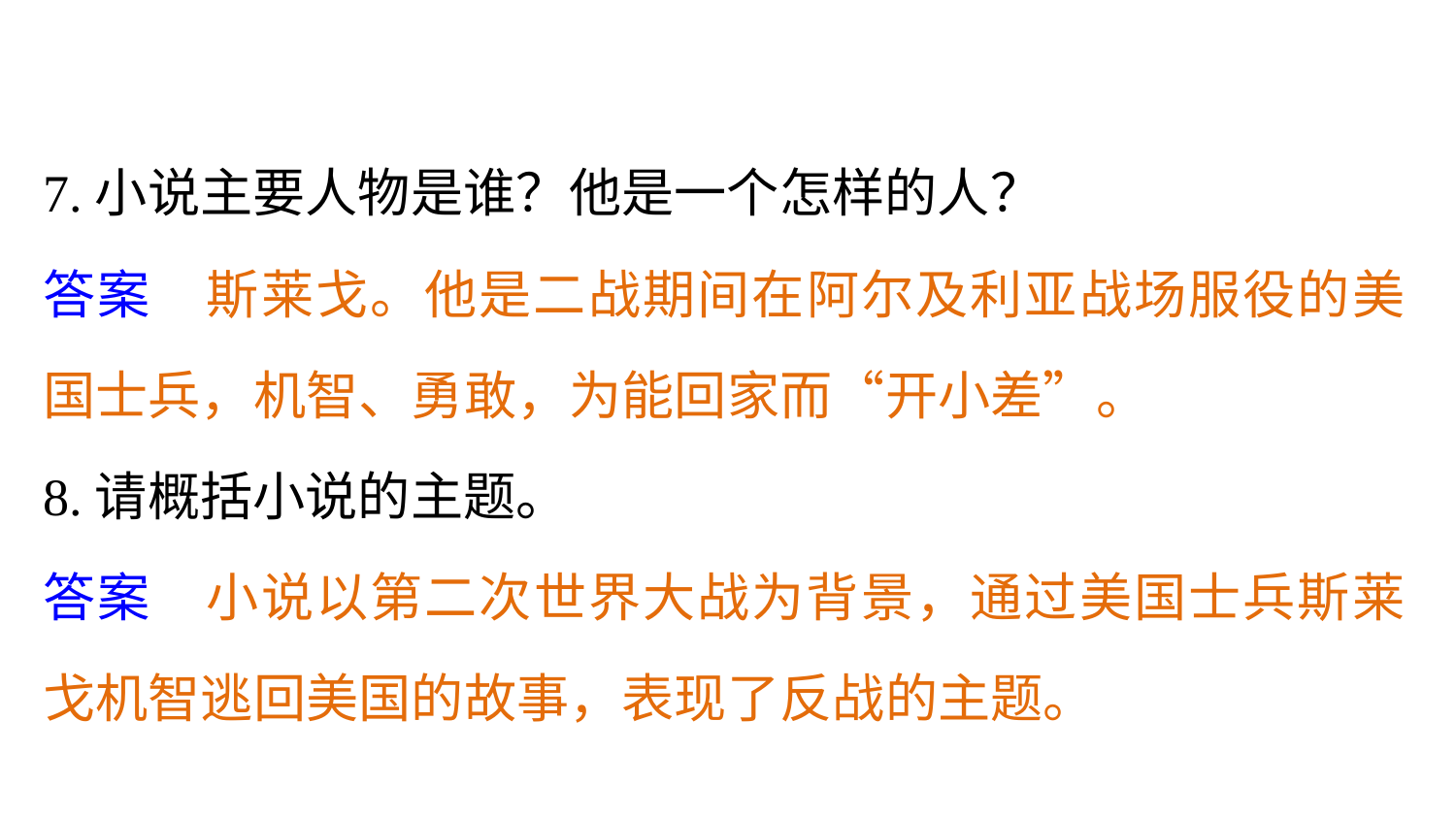

7.小说主要人物是谁？他是一个怎样的人？
答案　斯莱戈。他是二战期间在阿尔及利亚战场服役的美国士兵，机智、勇敢，为能回家而“开小差”。
8.请概括小说的主题。
答案　小说以第二次世界大战为背景，通过美国士兵斯莱戈机智逃回美国的故事，表现了反战的主题。